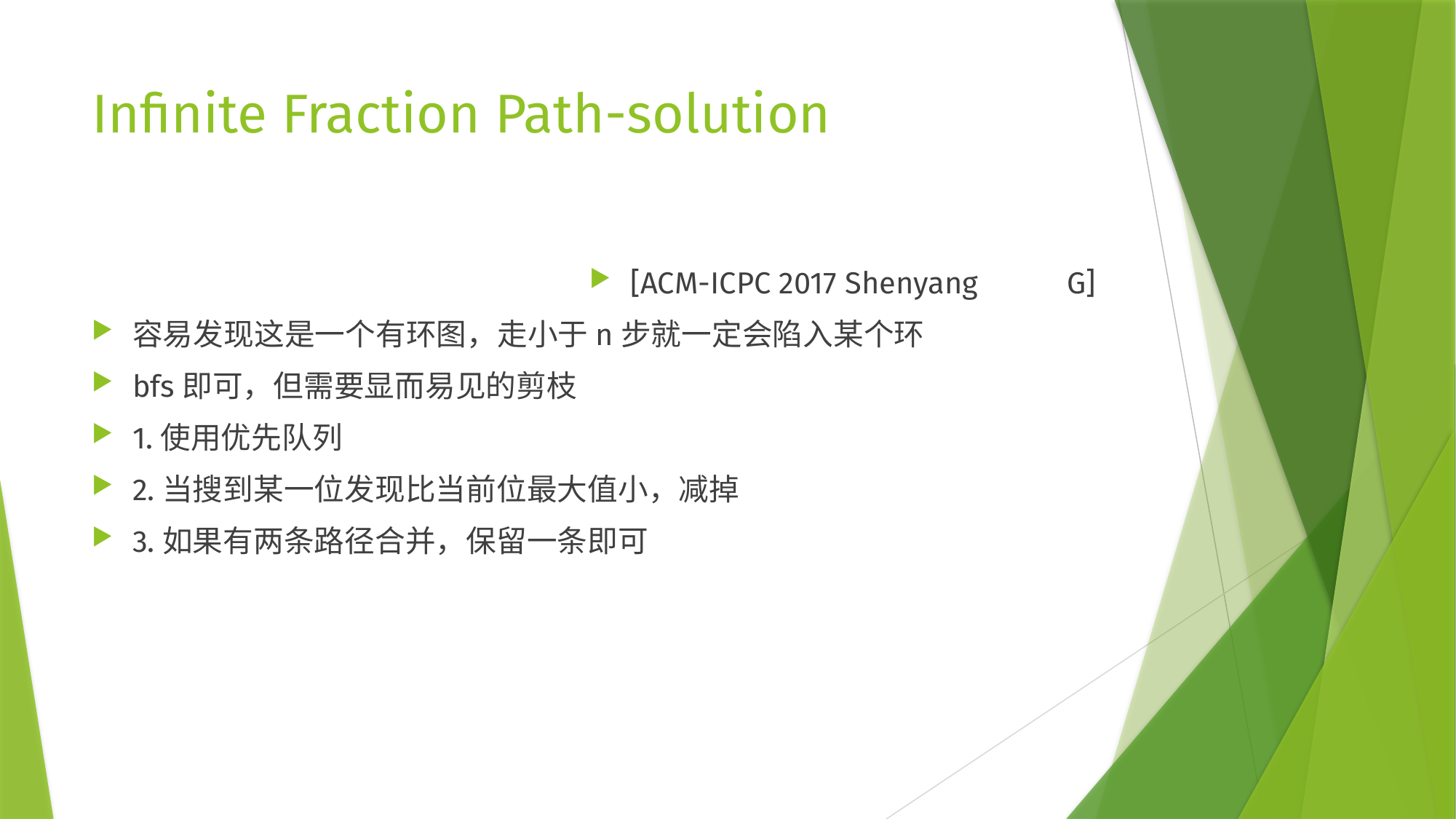

# Infinite Fraction Path-solution
[ACM-ICPC 2017 Shenyang	G]
容易发现这是一个有环图，走小于n步就一定会陷入某个环
bfs即可，但需要显而易见的剪枝
1.使用优先队列
2.当搜到某一位发现比当前位最大值小，减掉
3.如果有两条路径合并，保留一条即可